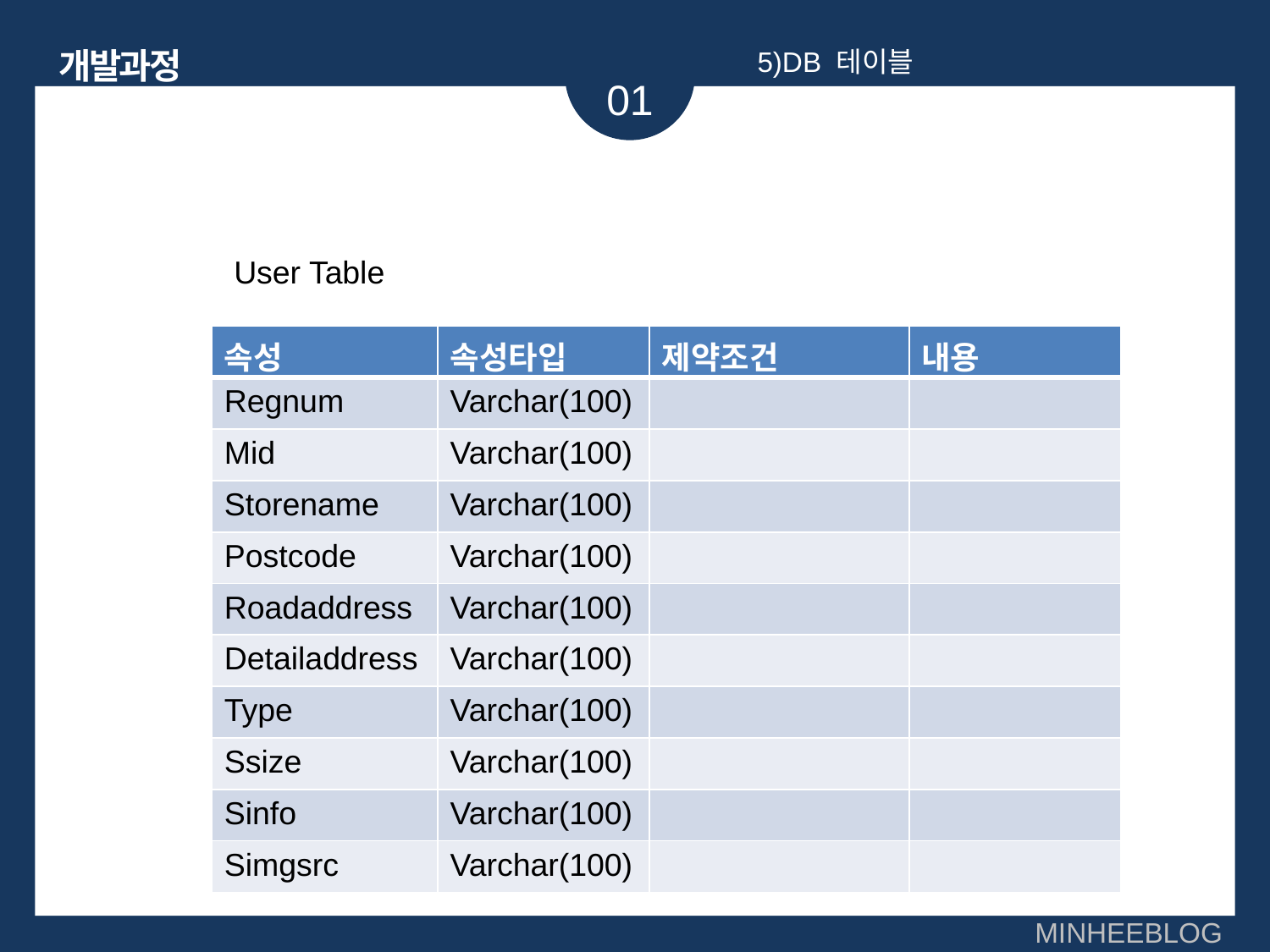

개발과정

5)DB 테이블
01

User Table
| 속성 | 속성타입 | 제약조건 | 내용 |
| --- | --- | --- | --- |
| Regnum | Varchar(100) |  |  |
| Mid | Varchar(100) |  |  |
| Storename | Varchar(100) |  |  |
| Postcode | Varchar(100) |  |  |
| Roadaddress | Varchar(100) |  |  |
| Detailaddress | Varchar(100) |  |  |
| Type | Varchar(100) |  |  |
| Ssize | Varchar(100) |  |  |
| Sinfo | Varchar(100) |  |  |
| Simgsrc | Varchar(100) |  |  |
MINHEEBLOG